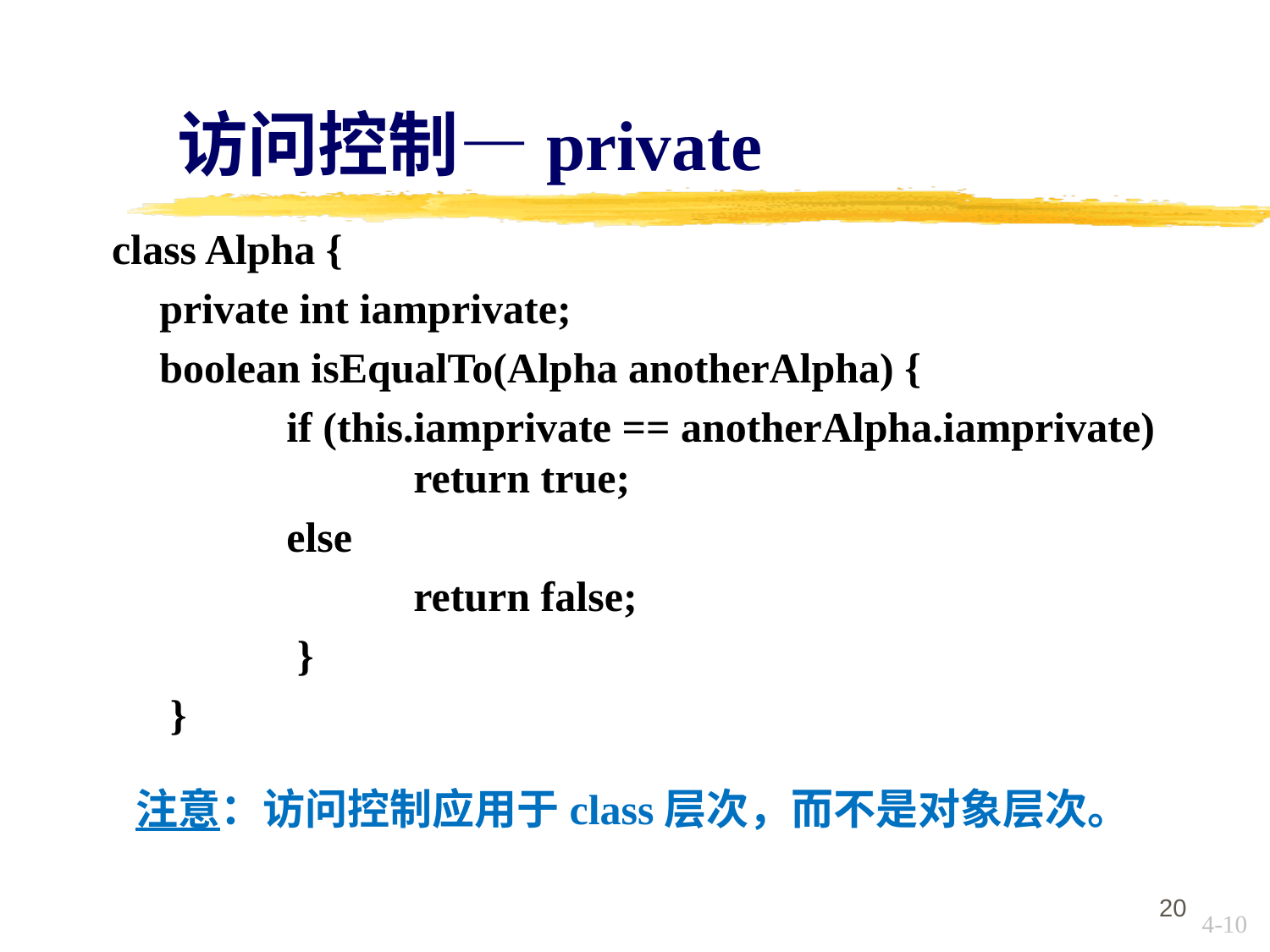

访问控制—private
class Alpha {
	private int iamprivate;
	boolean isEqualTo(Alpha anotherAlpha) {
		if (this.iamprivate == anotherAlpha.iamprivate) 			return true;
		else
			return false;
		 }
	 }
注意：访问控制应用于class层次，而不是对象层次。
20
4-10